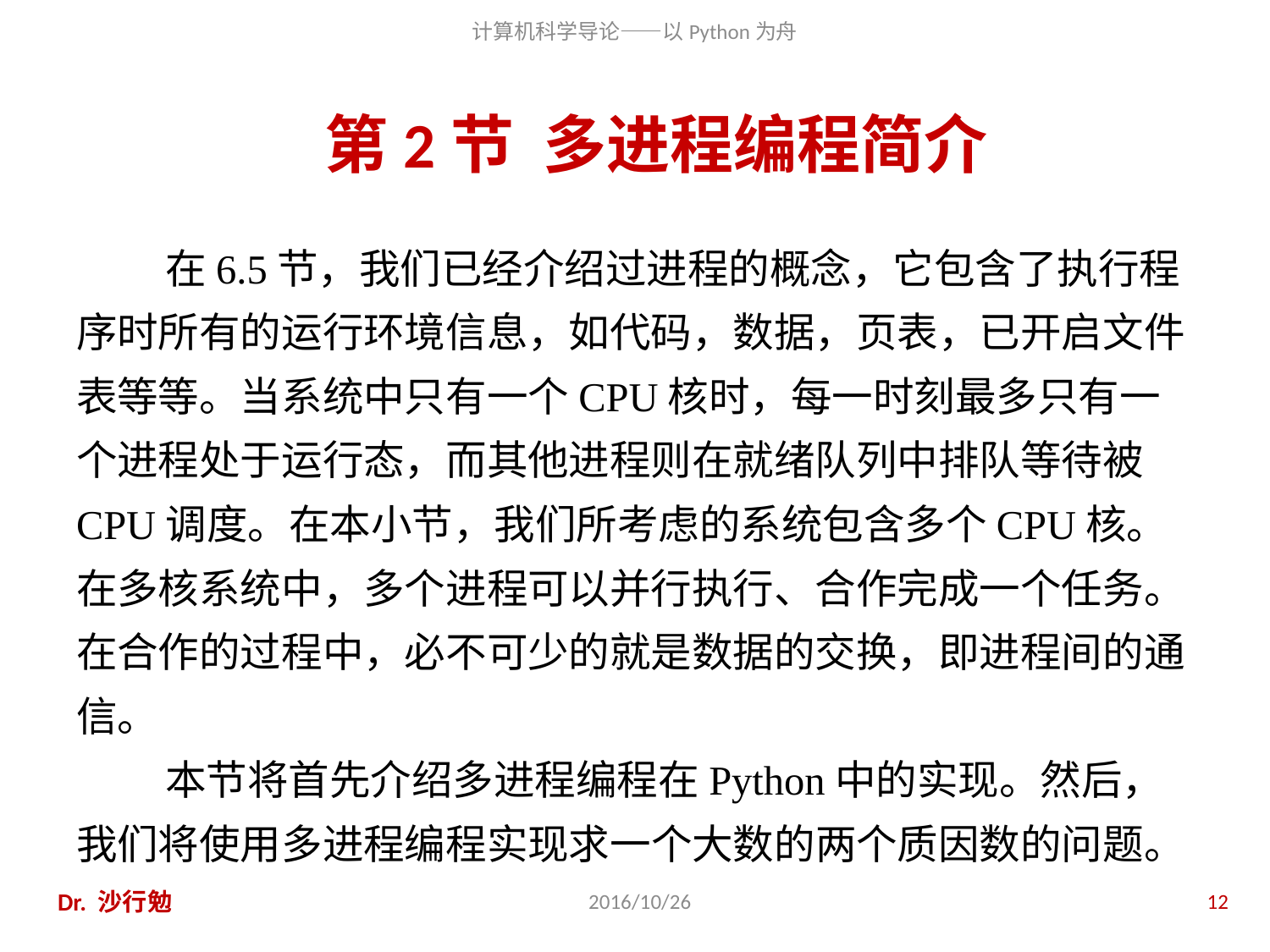

# 第2节  多进程编程简介
  在6.5节，我们已经介绍过进程的概念，它包含了执行程序时所有的运行环境信息，如代码，数据，页表，已开启文件表等等。当系统中只有一个CPU核时，每一时刻最多只有一个进程处于运行态，而其他进程则在就绪队列中排队等待被CPU调度。在本小节，我们所考虑的系统包含多个CPU核。在多核系统中，多个进程可以并行执行、合作完成一个任务。在合作的过程中，必不可少的就是数据的交换，即进程间的通信。
  本节将首先介绍多进程编程在Python中的实现。然后，我们将使用多进程编程实现求一个大数的两个质因数的问题。
Dr. 沙行勉
2016/10/26
12